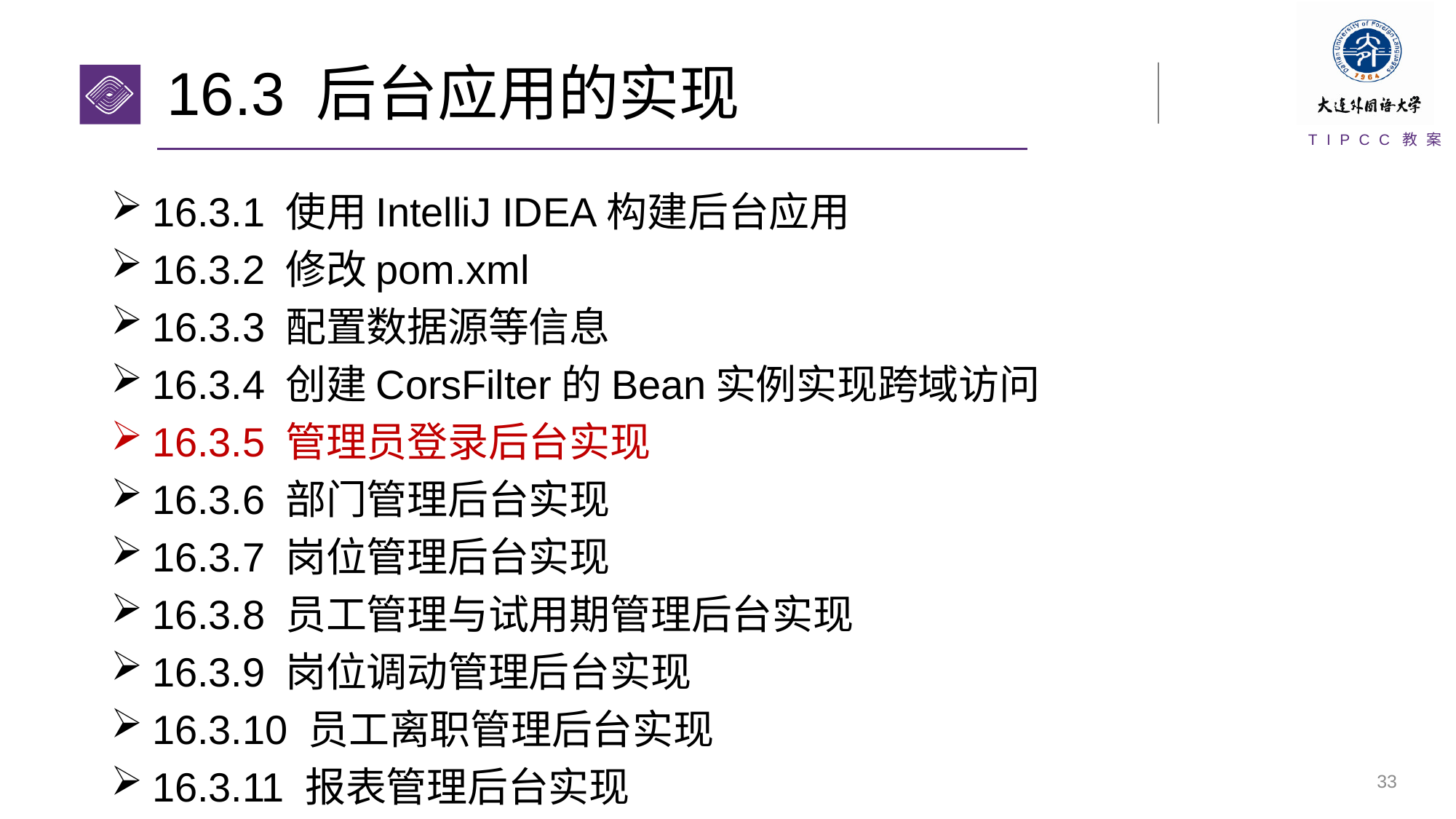

# 16.3 后台应用的实现
16.3.1 使用IntelliJ IDEA构建后台应用
16.3.2 修改pom.xml
16.3.3 配置数据源等信息
16.3.4 创建CorsFilter的Bean实例实现跨域访问
16.3.5 管理员登录后台实现
16.3.6 部门管理后台实现
16.3.7 岗位管理后台实现
16.3.8 员工管理与试用期管理后台实现
16.3.9 岗位调动管理后台实现
16.3.10 员工离职管理后台实现
16.3.11 报表管理后台实现
33